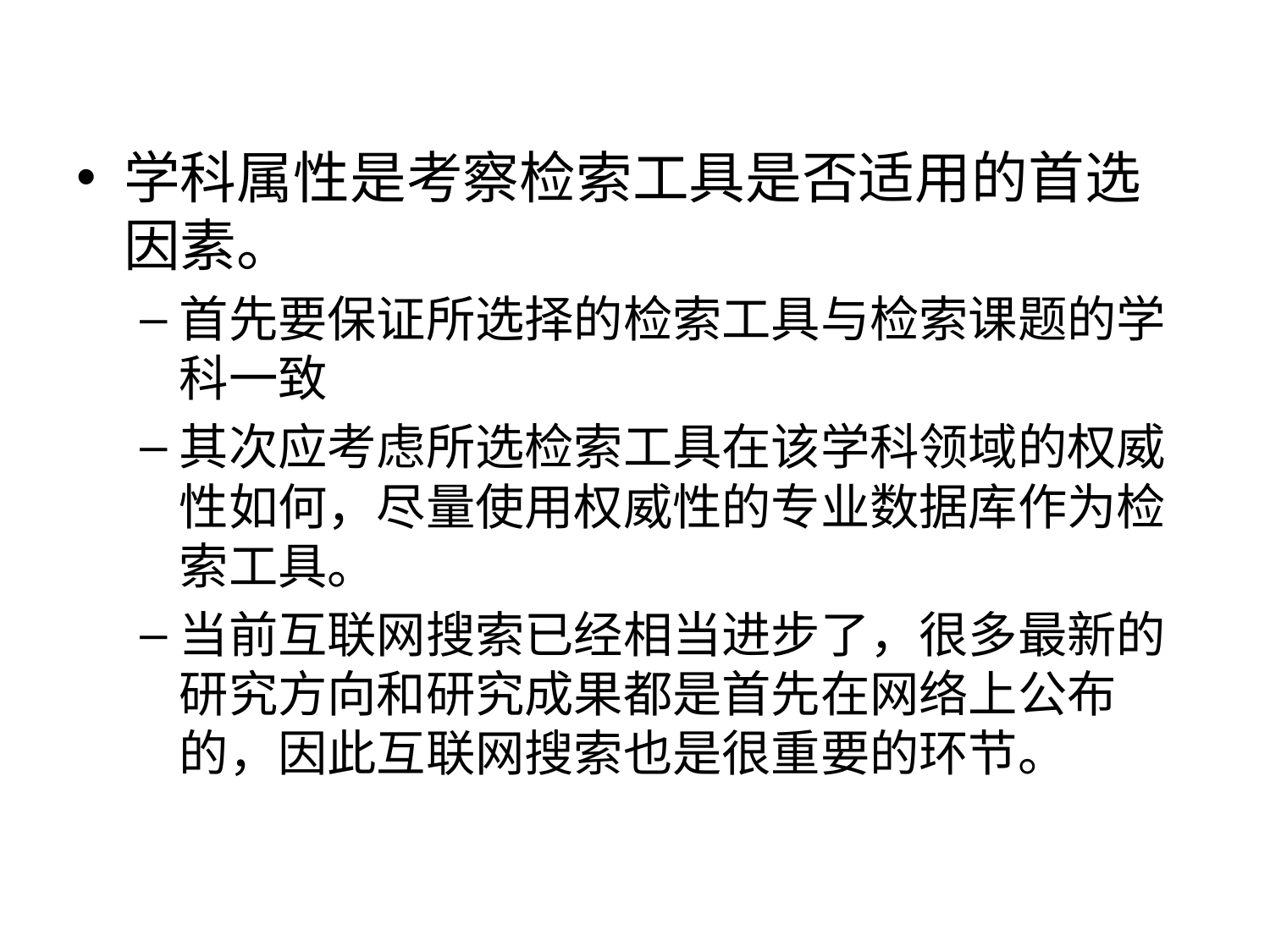

学科属性是考察检索工具是否适用的首选因素。
首先要保证所选择的检索工具与检索课题的学科一致
其次应考虑所选检索工具在该学科领域的权威性如何，尽量使用权威性的专业数据库作为检索工具。
当前互联网搜索已经相当进步了，很多最新的研究方向和研究成果都是首先在网络上公布的，因此互联网搜索也是很重要的环节。